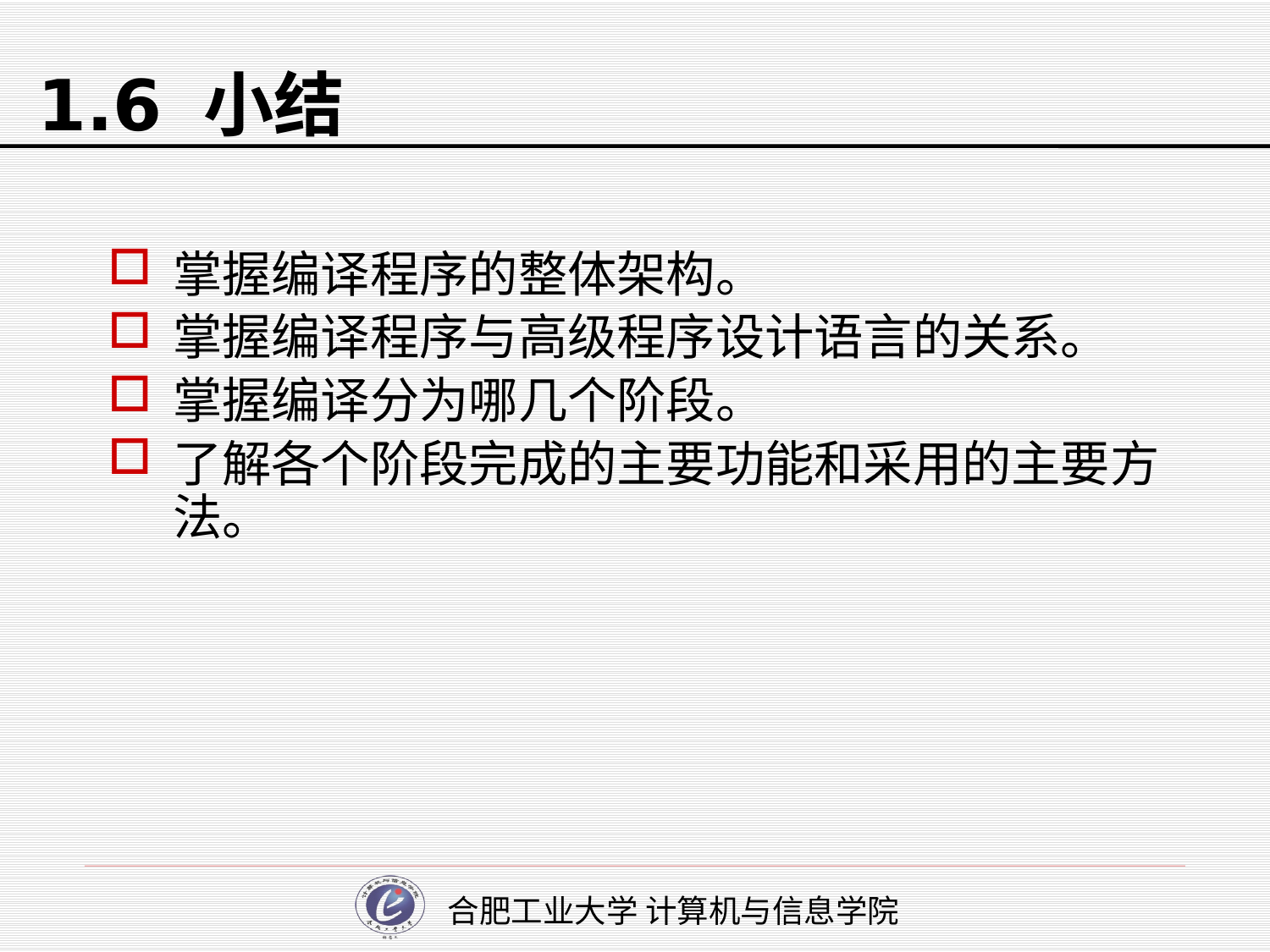

# 1.6 小结

掌握编译程序的整体架构。
掌握编译程序与高级程序设计语言的关系。
掌握编译分为哪几个阶段。
了解各个阶段完成的主要功能和采用的主要方法。
48